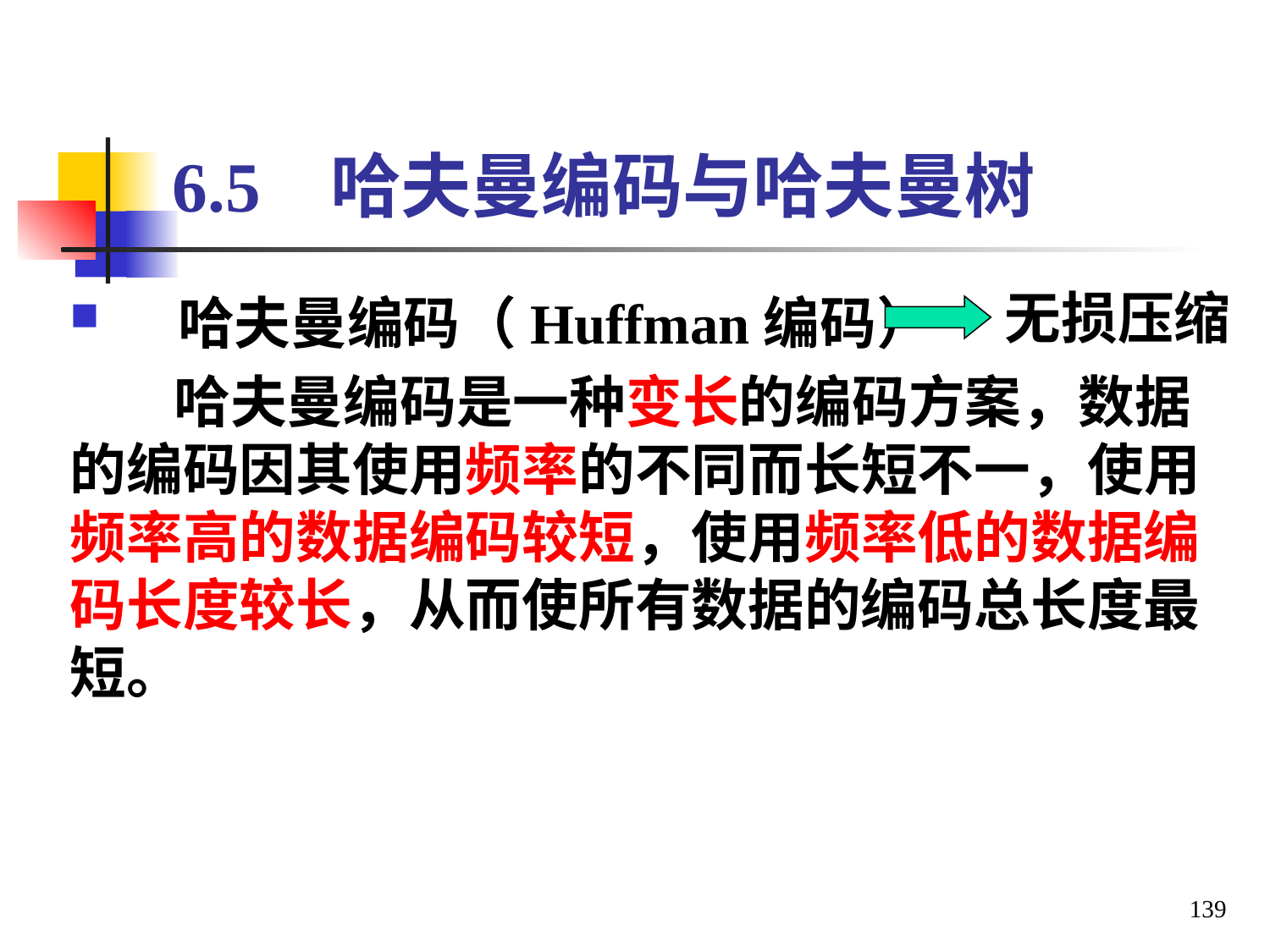

# 6.5   哈夫曼编码与哈夫曼树
无损压缩
 哈夫曼编码（Huffman编码）
       哈夫曼编码是一种变长的编码方案，数据的编码因其使用频率的不同而长短不一，使用频率高的数据编码较短，使用频率低的数据编码长度较长，从而使所有数据的编码总长度最短。

139